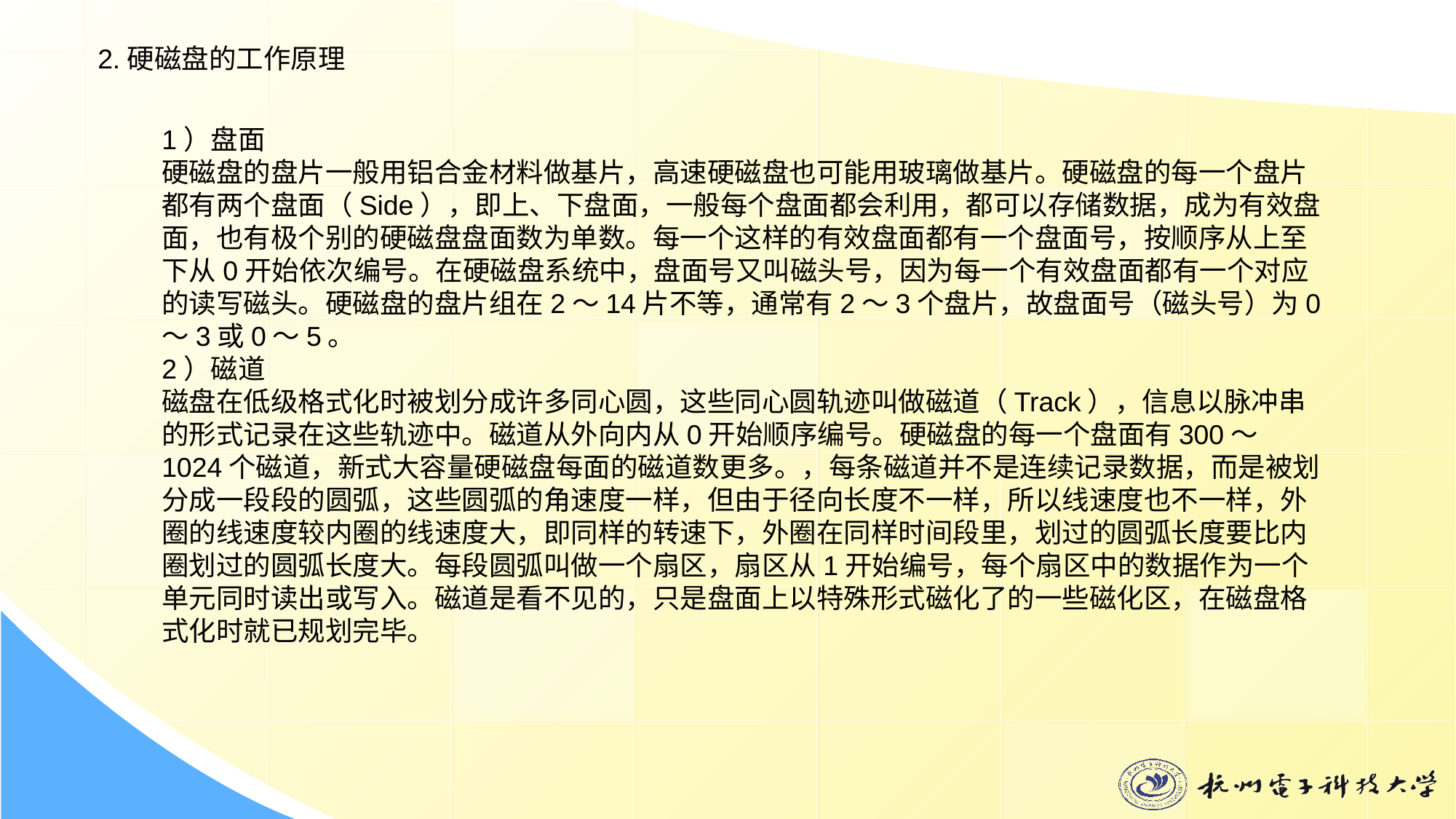

2.硬磁盘的工作原理
1）盘面
硬磁盘的盘片一般用铝合金材料做基片，高速硬磁盘也可能用玻璃做基片。硬磁盘的每一个盘片都有两个盘面（Side），即上、下盘面，一般每个盘面都会利用，都可以存储数据，成为有效盘面，也有极个别的硬磁盘盘面数为单数。每一个这样的有效盘面都有一个盘面号，按顺序从上至下从0开始依次编号。在硬磁盘系统中，盘面号又叫磁头号，因为每一个有效盘面都有一个对应的读写磁头。硬磁盘的盘片组在2～14片不等，通常有2～3个盘片，故盘面号（磁头号）为0～3或0～5。
2）磁道
磁盘在低级格式化时被划分成许多同心圆，这些同心圆轨迹叫做磁道（Track），信息以脉冲串的形式记录在这些轨迹中。磁道从外向内从0开始顺序编号。硬磁盘的每一个盘面有300～1024个磁道，新式大容量硬磁盘每面的磁道数更多。，每条磁道并不是连续记录数据，而是被划分成一段段的圆弧，这些圆弧的角速度一样，但由于径向长度不一样，所以线速度也不一样，外圈的线速度较内圈的线速度大，即同样的转速下，外圈在同样时间段里，划过的圆弧长度要比内圈划过的圆弧长度大。每段圆弧叫做一个扇区，扇区从1开始编号，每个扇区中的数据作为一个单元同时读出或写入。磁道是看不见的，只是盘面上以特殊形式磁化了的一些磁化区，在磁盘格式化时就已规划完毕。